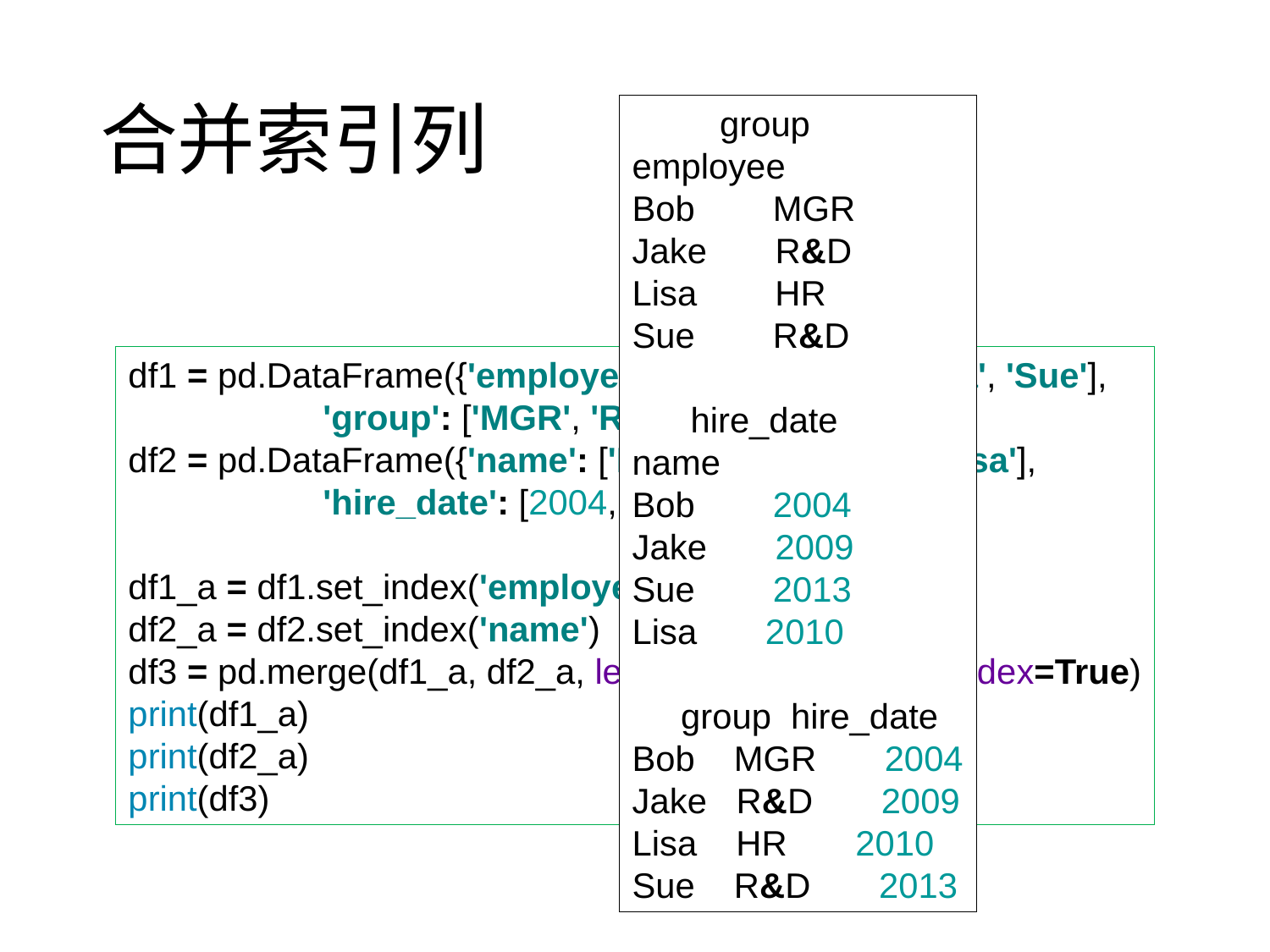

# 合并索引列
         group
employee
Bob        MGR
Jake       R&D
Lisa        HR
Sue        R&D
      hire_date
name
Bob        2004
Jake       2009
Sue        2013
Lisa       2010
     group  hire_date
Bob    MGR       2004
Jake   R&D       2009
Lisa    HR       2010
Sue    R&D       2013
df1 = pd.DataFrame({'employee': ['Bob', 'Jake', 'Lisa', 'Sue'],
                    'group': ['MGR', 'R&D', 'HR', 'R&D']})
df2 = pd.DataFrame({'name': ['Bob', 'Jake', 'Sue', 'Lisa'],
                    'hire_date': [2004, 2009, 2013, 2010]})
df1_a = df1.set_index('employee')
df2_a = df2.set_index('name')
df3 = pd.merge(df1_a, df2_a, left_index=True, right_index=True)
print(df1_a)
print(df2_a)
print(df3)
81